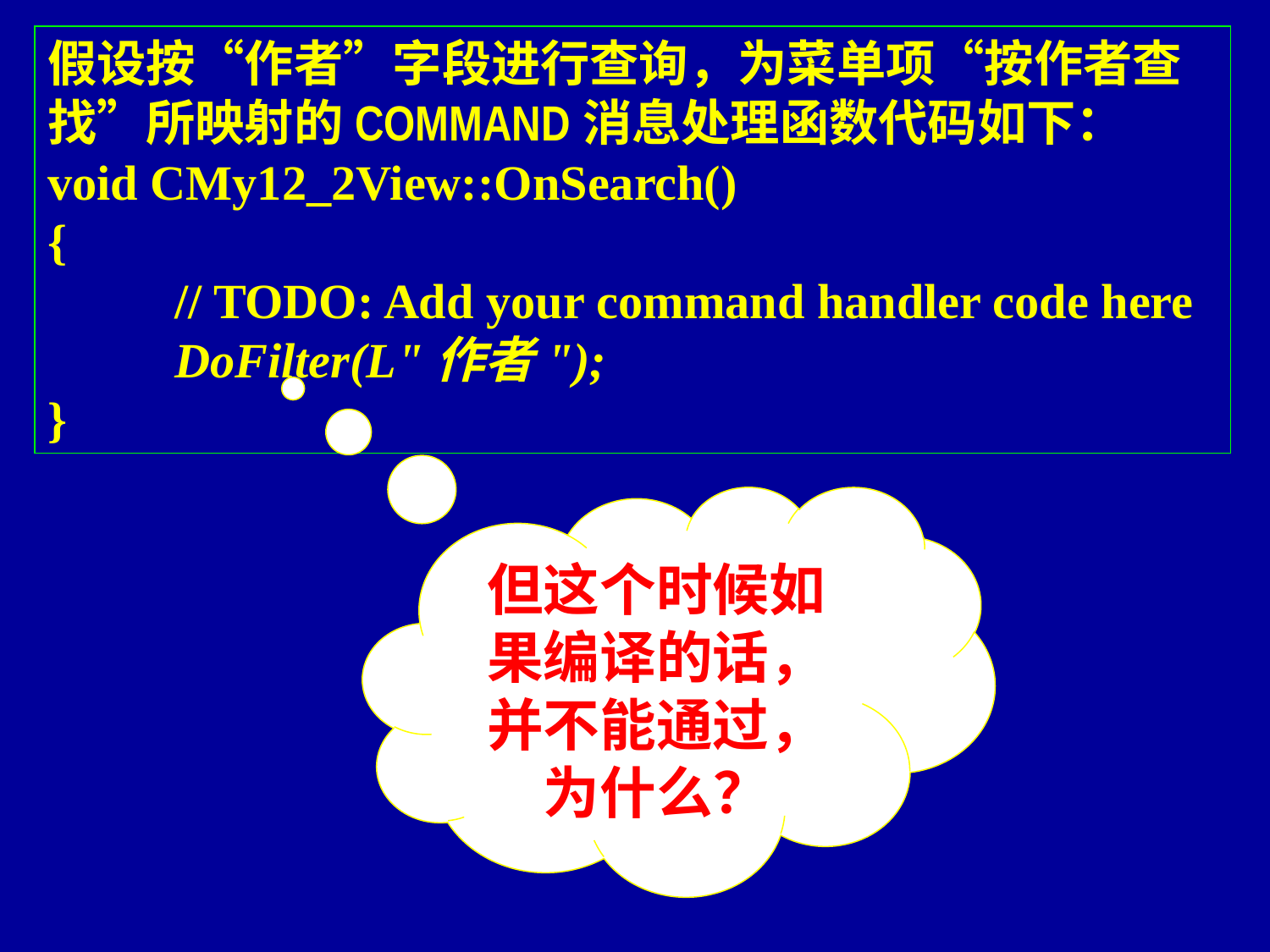

假设按“作者”字段进行查询，为菜单项“按作者查找”所映射的COMMAND消息处理函数代码如下：
void CMy12_2View::OnSearch()
{
	// TODO: Add your command handler code here
	DoFilter(L"作者");
}
但这个时候如果编译的话，并不能通过，为什么？